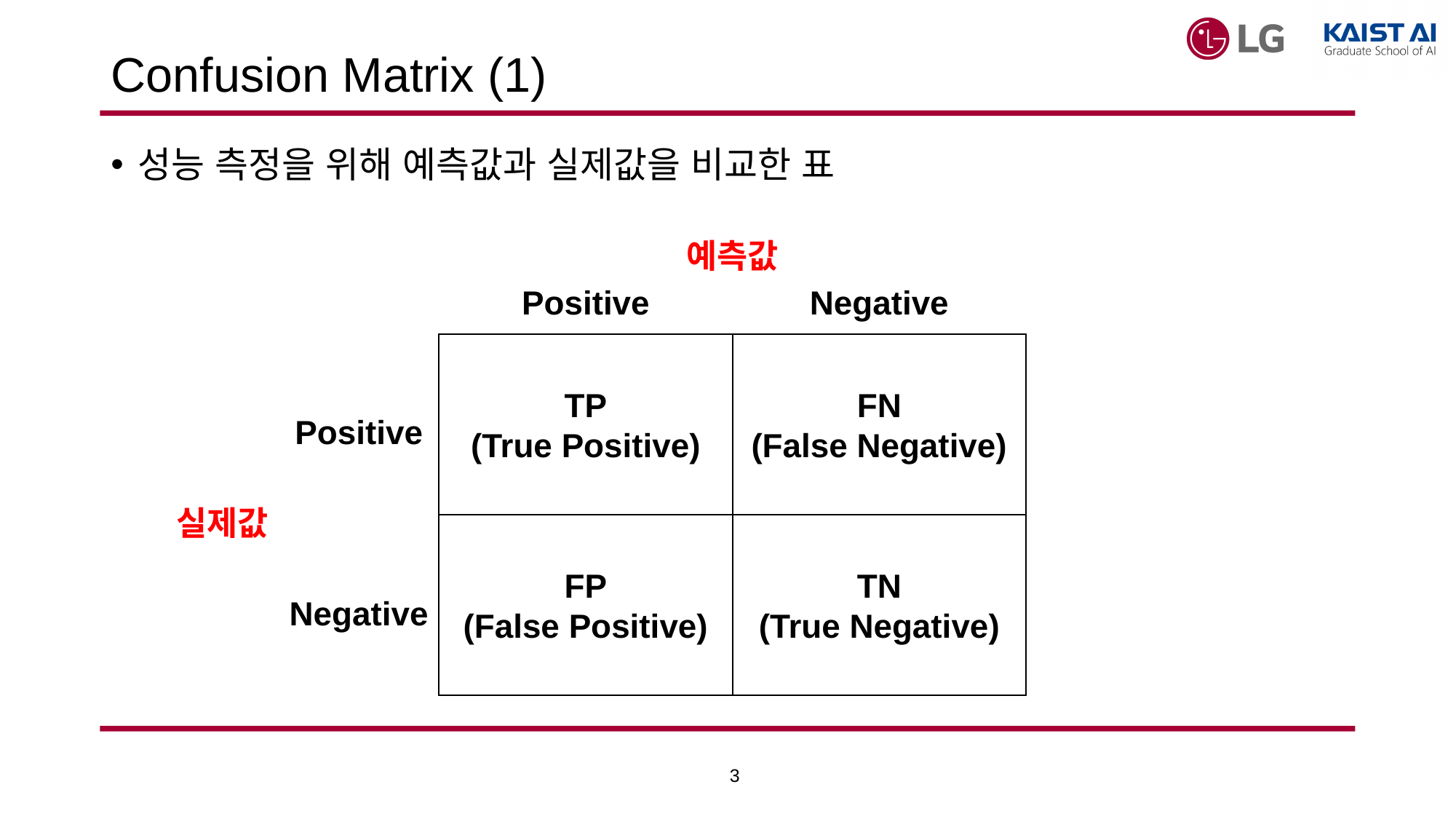

# Confusion Matrix (1)
성능 측정을 위해 예측값과 실제값을 비교한 표
예측값
Positive
Negative
TP
(True Positive)
FN
(False Negative)
Positive
실제값
FP
(False Positive)
TN
(True Negative)
Negative